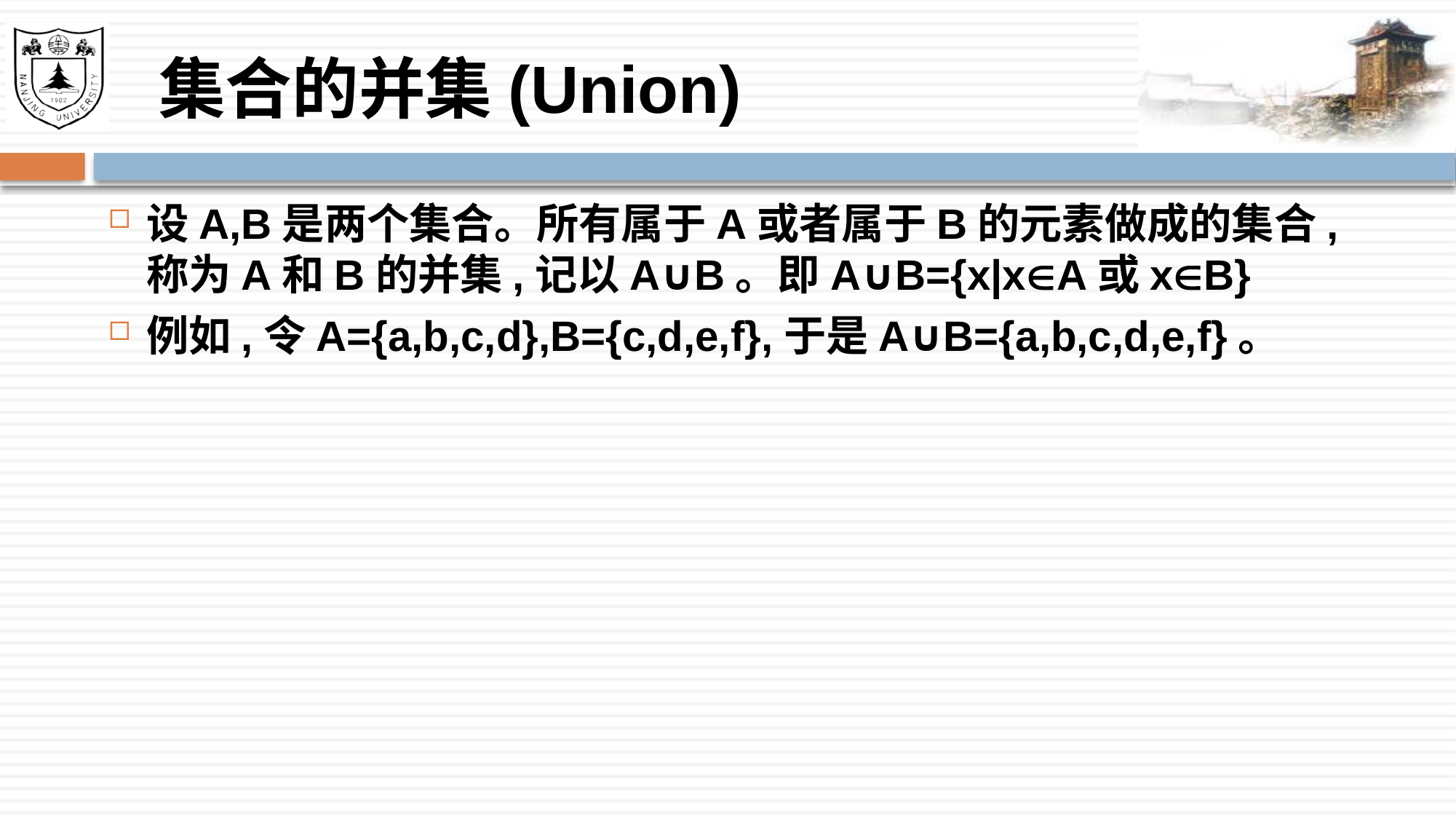

# 集合的并集(Union)
设A,B是两个集合。所有属于A或者属于B的元素做成的集合,称为A和B的并集,记以A∪B。即A∪B={x|x∈A或x∈B}
例如,令A={a,b,c,d},B={c,d,e,f},于是A∪B={a,b,c,d,e,f}。